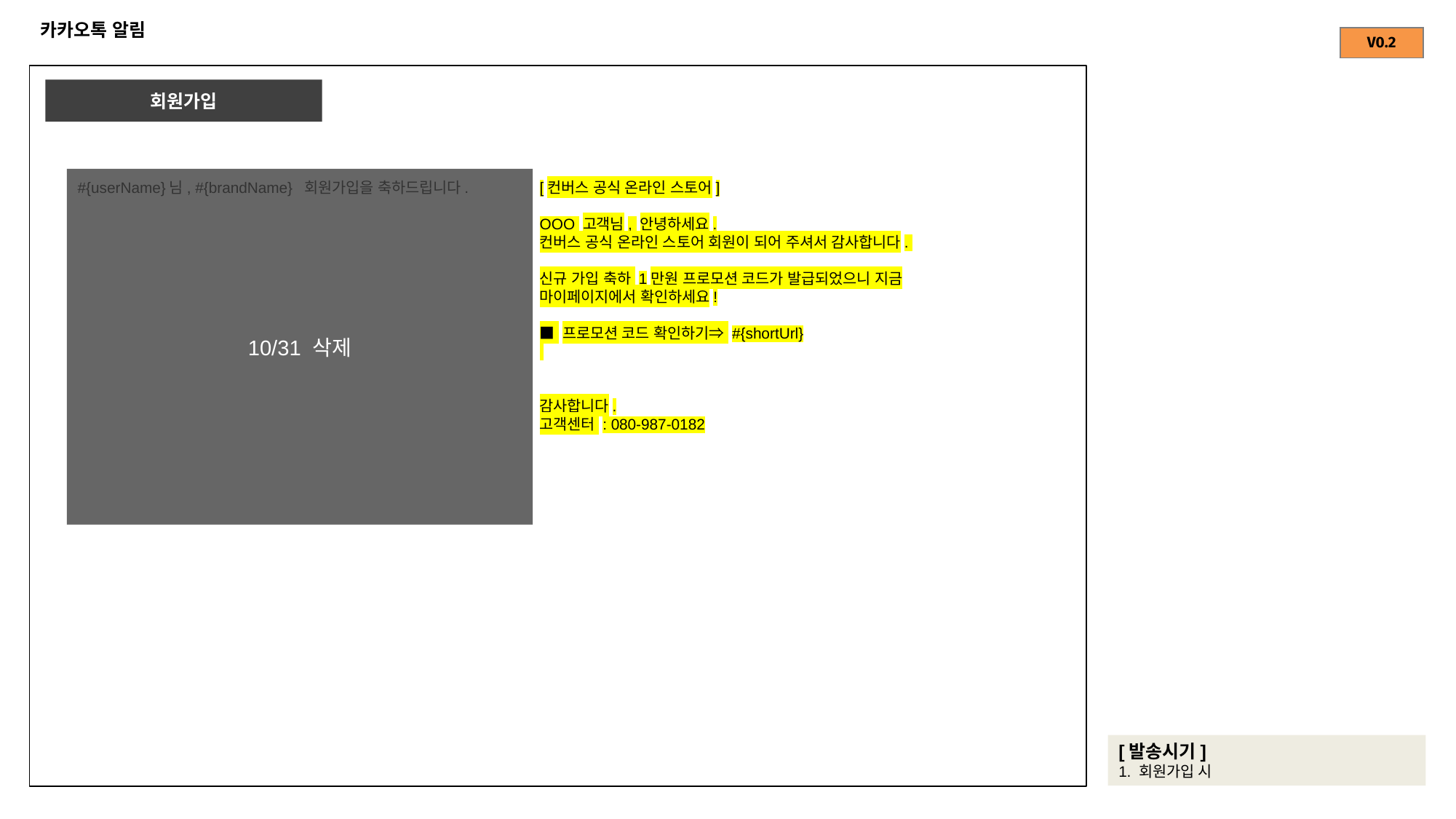

# 카카오톡 알림
| V0.2 |
| --- |

회원가입
10/31 삭제
#{userName}님, #{brandName}  회원가입을 축하드립니다.
[컨버스 공식 온라인 스토어]

OOO 고객님, 안녕하세요.
컨버스 공식 온라인 스토어 회원이 되어 주셔서 감사합니다.

신규 가입 축하 1만원 프로모션 코드가 발급되었으니 지금 마이페이지에서 확인하세요!

■ 프로모션 코드 확인하기⇒ #{shortUrl}

감사합니다.
고객센터 : 080-987-0182
[발송시기]
1. 회원가입 시